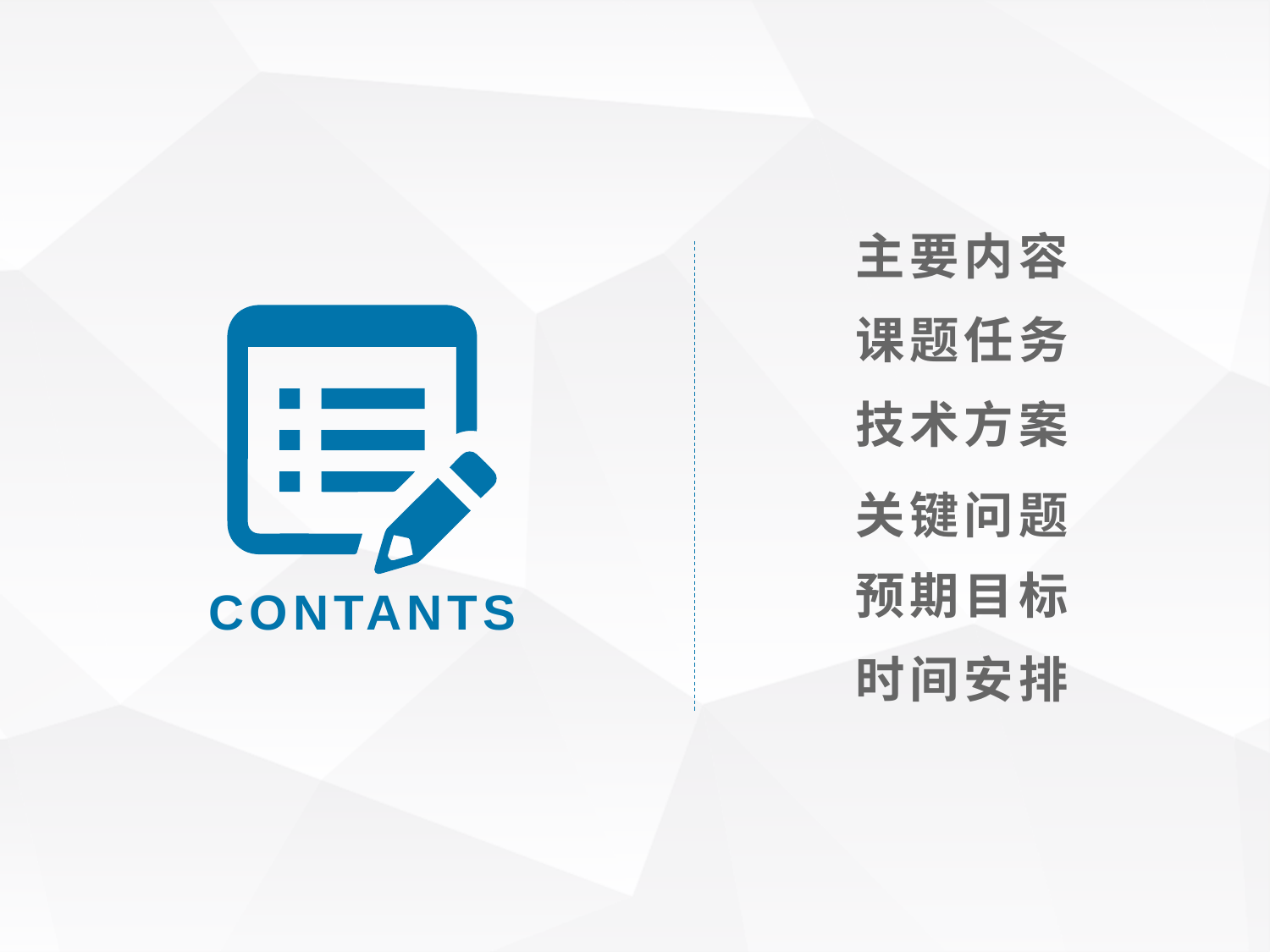

主要内容
课题任务

技术方案
关键问题
预期目标
CONTANTS
时间安排